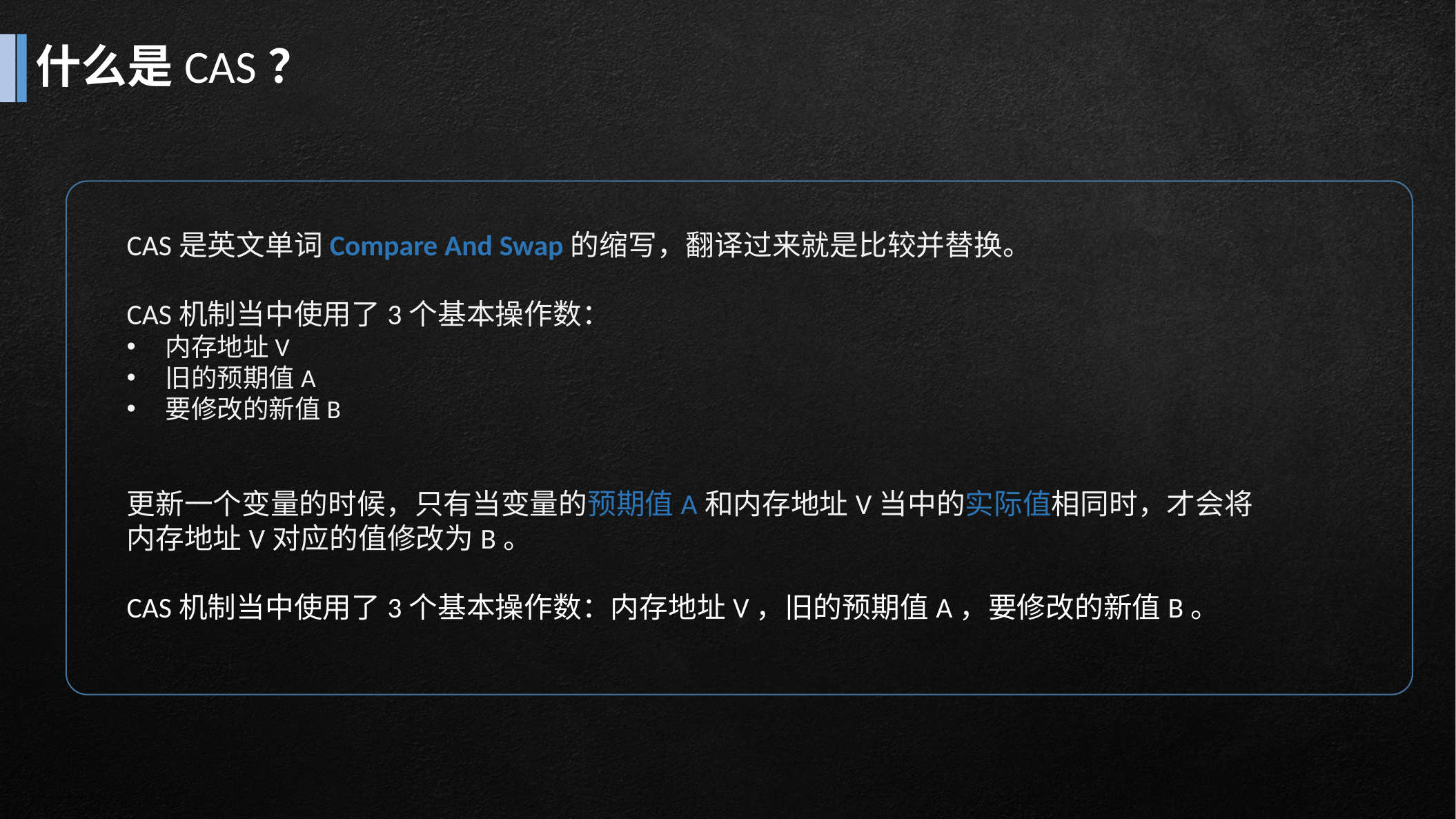

# 什么是CAS？

CAS是英文单词Compare And Swap的缩写，翻译过来就是比较并替换。

CAS机制当中使用了3个基本操作数：
内存地址V
旧的预期值A
要修改的新值B

更新一个变量的时候，只有当变量的预期值A和内存地址V当中的实际值相同时，才会将内存地址V对应的值修改为B。

CAS机制当中使用了3个基本操作数：内存地址V，旧的预期值A，要修改的新值B。